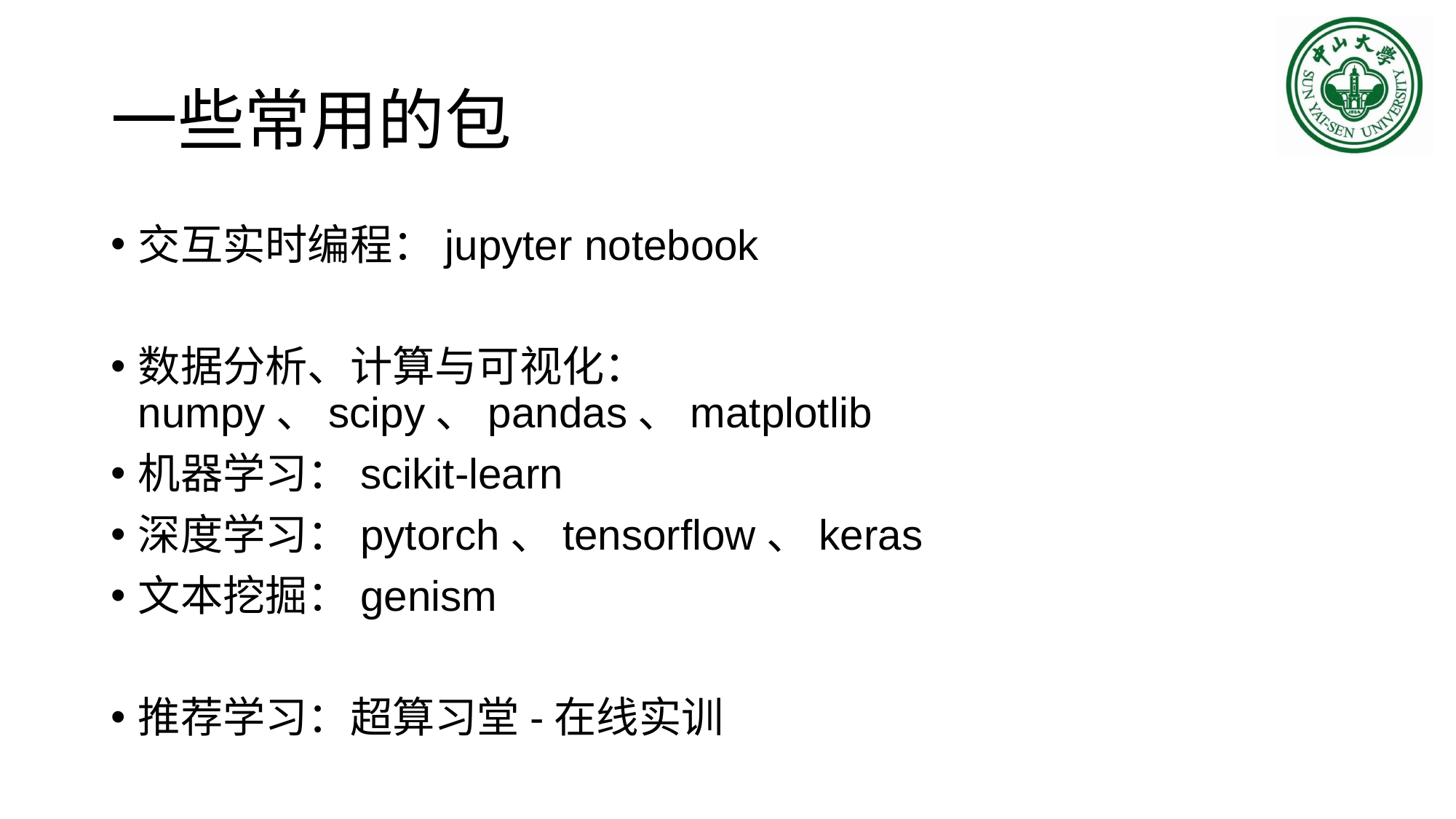

# 一些常用的包
交互实时编程：jupyter notebook

数据分析、计算与可视化：numpy、scipy、pandas、matplotlib
机器学习：scikit-learn
深度学习：pytorch、tensorflow、keras
文本挖掘：genism

推荐学习：超算习堂-在线实训